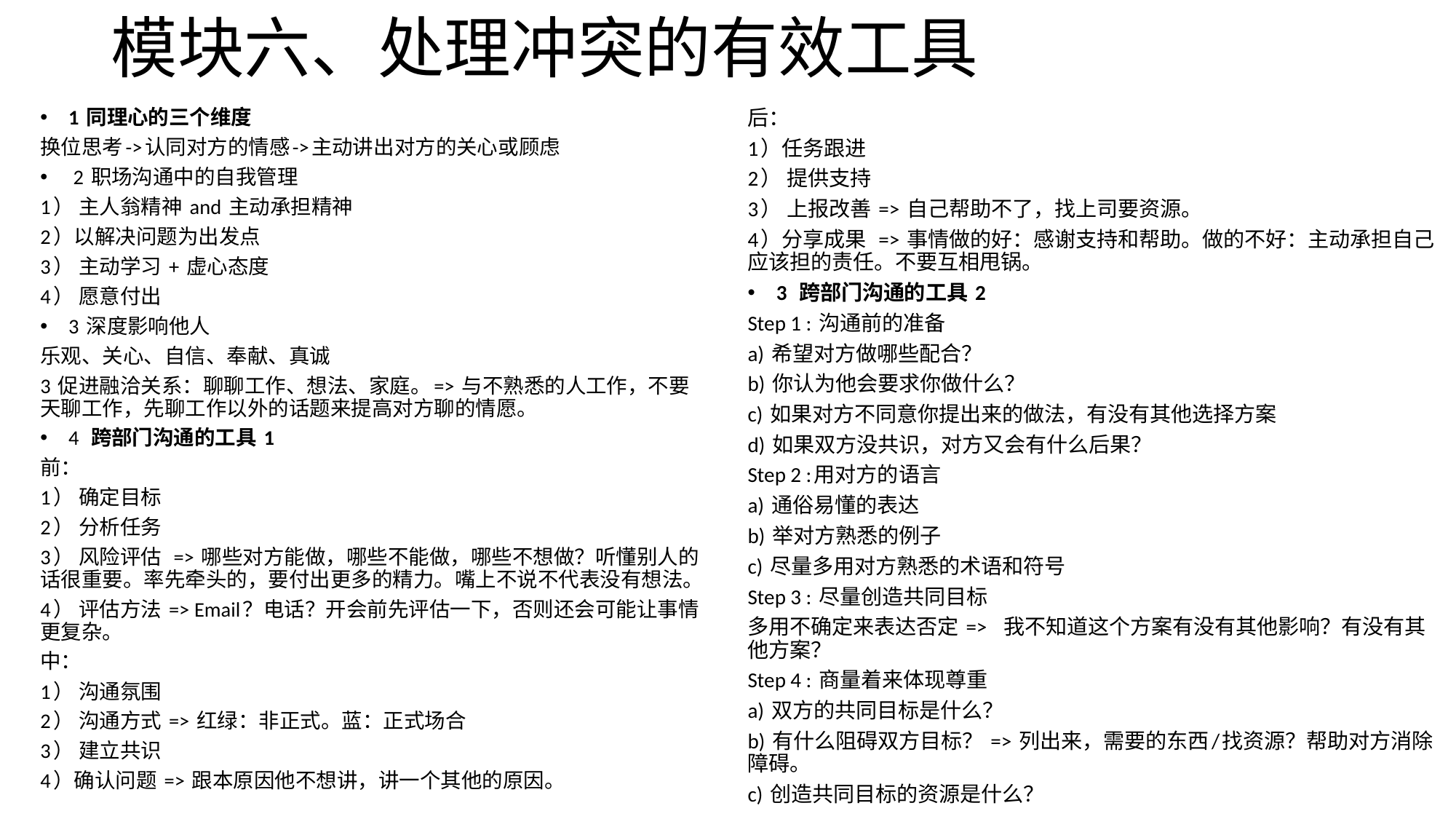

# 模块六、处理冲突的有效工具
1 同理心的三个维度
换位思考->认同对方的情感->主动讲出对方的关心或顾虑
 2 职场沟通中的自我管理
1） 主人翁精神 and 主动承担精神
2）以解决问题为出发点
3） 主动学习 + 虚心态度
4） 愿意付出
3 深度影响他人
乐观、关心、自信、奉献、真诚
3 促进融洽关系：聊聊工作、想法、家庭。=> 与不熟悉的人工作，不要天聊工作，先聊工作以外的话题来提高对方聊的情愿。
4  跨部门沟通的工具 1
前：
1） 确定目标
2） 分析任务
3） 风险评估  => 哪些对方能做，哪些不能做，哪些不想做？听懂别人的话很重要。率先牵头的，要付出更多的精力。嘴上不说不代表没有想法。
4） 评估方法 => Email？电话？开会前先评估一下，否则还会可能让事情更复杂。
中：
1） 沟通氛围
2） 沟通方式 => 红绿：非正式。蓝：正式场合
3） 建立共识
4）确认问题 => 跟本原因他不想讲，讲一个其他的原因。
后：
1）任务跟进
2） 提供支持
3） 上报改善 => 自己帮助不了，找上司要资源。
4）分享成果  => 事情做的好：感谢支持和帮助。做的不好：主动承担自己应该担的责任。不要互相甩锅。
3  跨部门沟通的工具 2
Step 1 : 沟通前的准备
a) 希望对方做哪些配合？
b) 你认为他会要求你做什么？
c) 如果对方不同意你提出来的做法，有没有其他选择方案
d) 如果双方没共识，对方又会有什么后果？
Step 2 :用对方的语言
a) 通俗易懂的表达
b) 举对方熟悉的例子
c) 尽量多用对方熟悉的术语和符号
Step 3 : 尽量创造共同目标
多用不确定来表达否定 =>   我不知道这个方案有没有其他影响？有没有其他方案？
Step 4 : 商量着来体现尊重
a) 双方的共同目标是什么？
b) 有什么阻碍双方目标？ => 列出来，需要的东西/找资源？帮助对方消除障碍。
c) 创造共同目标的资源是什么？